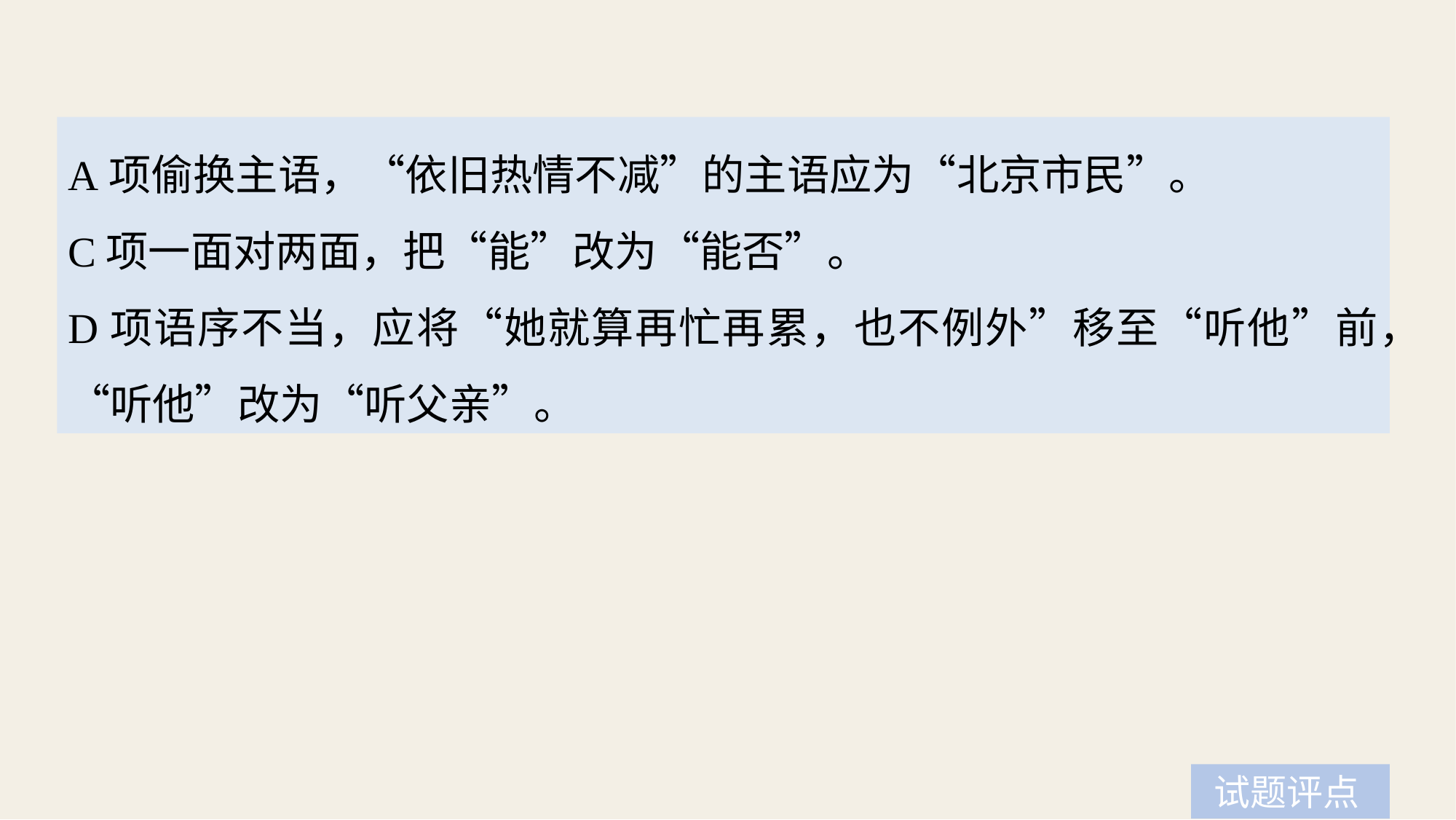

A项偷换主语，“依旧热情不减”的主语应为“北京市民”。
C项一面对两面，把“能”改为“能否”。
D项语序不当，应将“她就算再忙再累，也不例外”移至“听他”前，“听他”改为“听父亲”。
试题评点